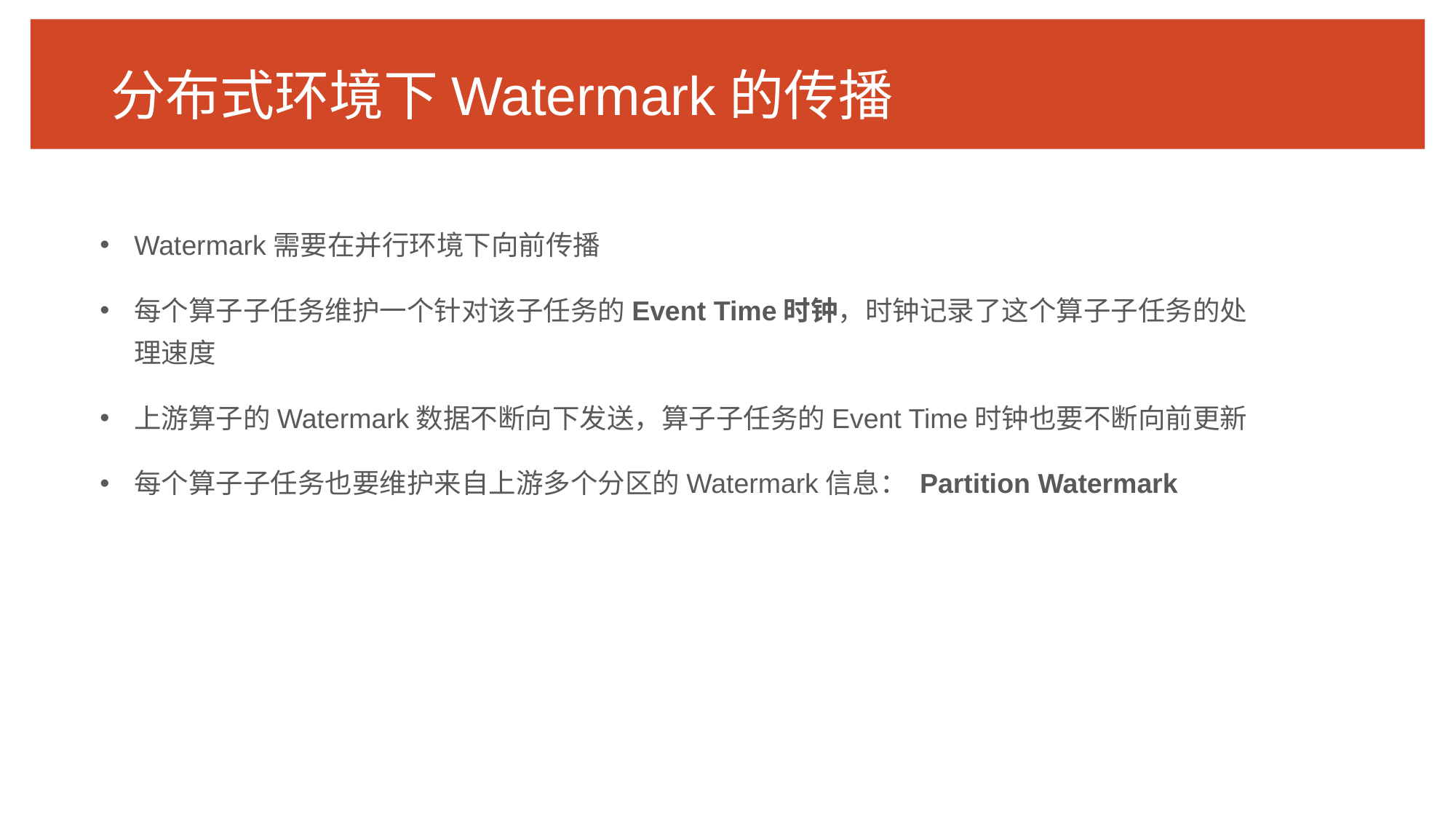

# 分布式环境下Watermark的传播
Watermark需要在并行环境下向前传播
每个算子子任务维护一个针对该子任务的Event Time时钟，时钟记录了这个算子子任务的处理速度
上游算子的Watermark数据不断向下发送，算子子任务的Event Time时钟也要不断向前更新
每个算子子任务也要维护来自上游多个分区的Watermark信息： Partition Watermark